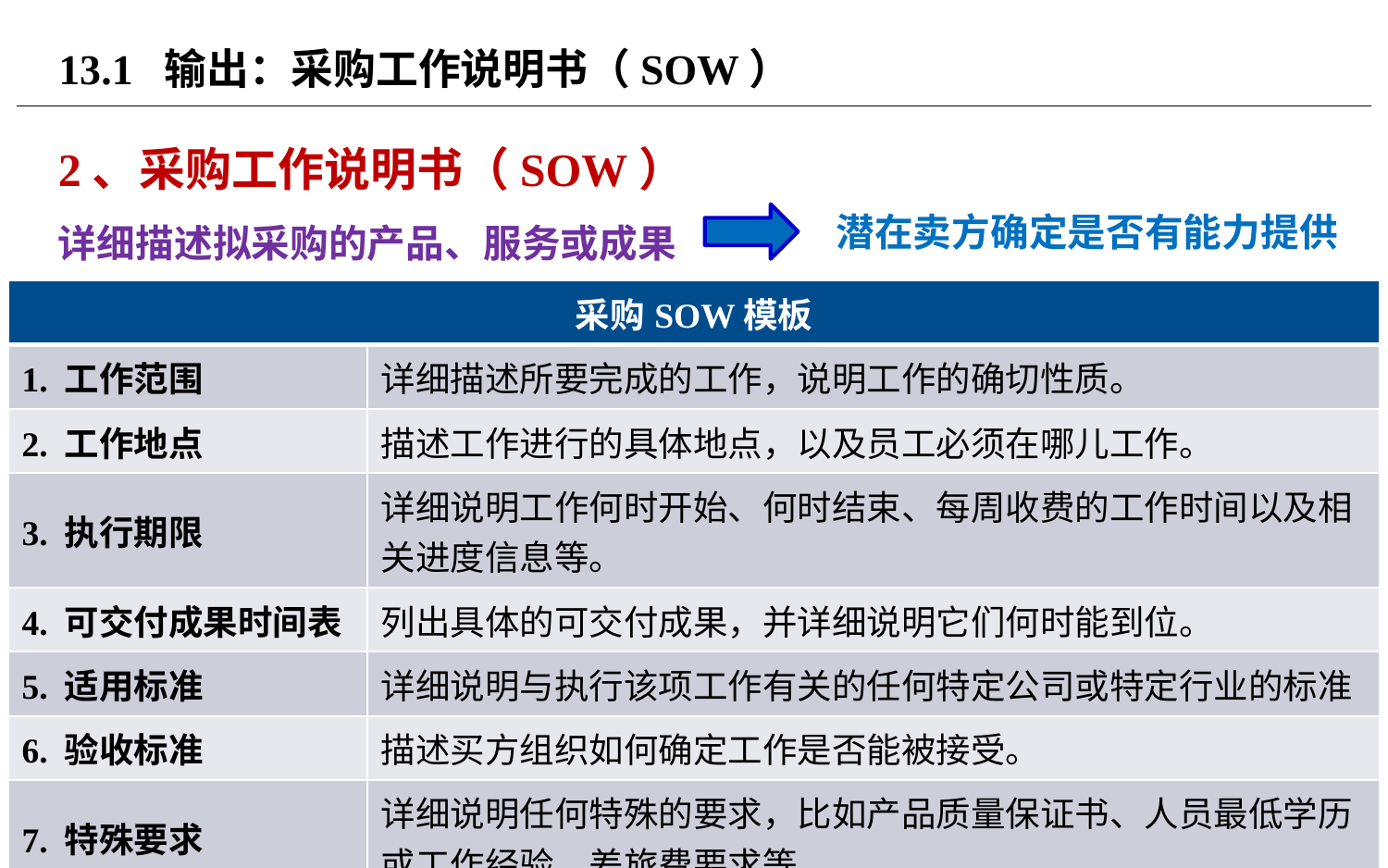

# 13.1  输出：采购工作说明书（SOW）
2、采购工作说明书（SOW）
详细描述拟采购的产品、服务或成果
潜在卖方确定是否有能力提供

| 采购SOW模板 |  |
| --- | --- |
| 1. 工作范围 | 详细描述所要完成的工作，说明工作的确切性质。 |
| 2. 工作地点 | 描述工作进行的具体地点，以及员工必须在哪儿工作。 |
| 3. 执行期限 | 详细说明工作何时开始、何时结束、每周收费的工作时间以及相关进度信息等。 |
| 4. 可交付成果时间表 | 列出具体的可交付成果，并详细说明它们何时能到位。 |
| 5. 适用标准 | 详细说明与执行该项工作有关的任何特定公司或特定行业的标准 |
| 6. 验收标准 | 描述买方组织如何确定工作是否能被接受。 |
| 7. 特殊要求 | 详细说明任何特殊的要求，比如产品质量保证书、人员最低学历或工作经验、差旅费要求等。 |